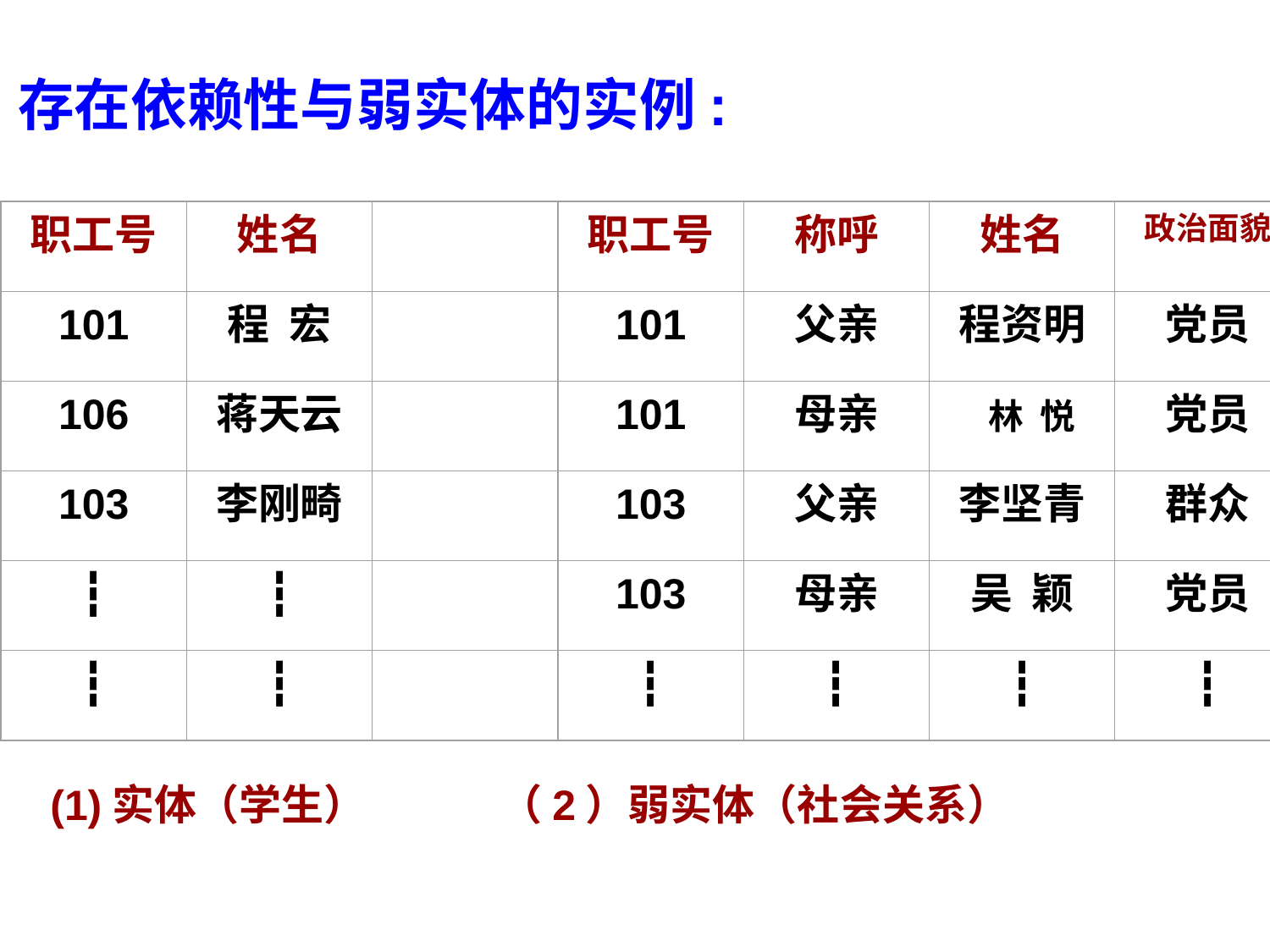

存在依赖性与弱实体的实例:

职工号

姓名

职工号

称呼

姓名

政治面貌

101

程  宏

101

父亲

程资明

党员

106

蒋天云

101

母亲

 林  悦

党员

103

李刚畸

103

父亲

李坚青

群众

┇

┇

103

母亲

吴  颖

党员

┇

┇

┇

┇

┇

┇

(1)实体（学生）              （2）弱实体（社会关系）